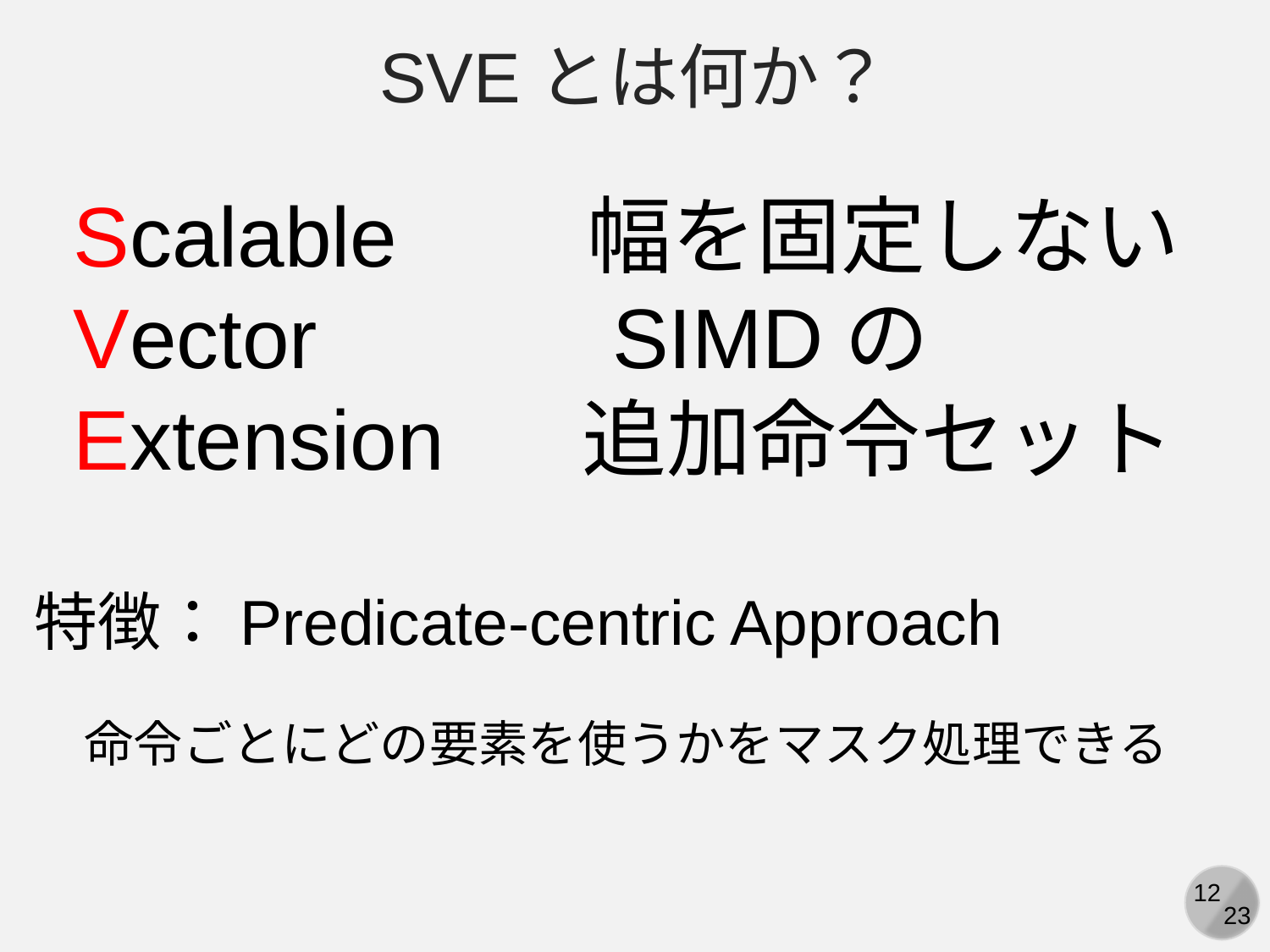

SVEとは何か？
Scalable　　幅を固定しない
Vector　　　SIMDの
Extension     追加命令セット
特徴：Predicate-centric Approach
命令ごとにどの要素を使うかをマスク処理できる